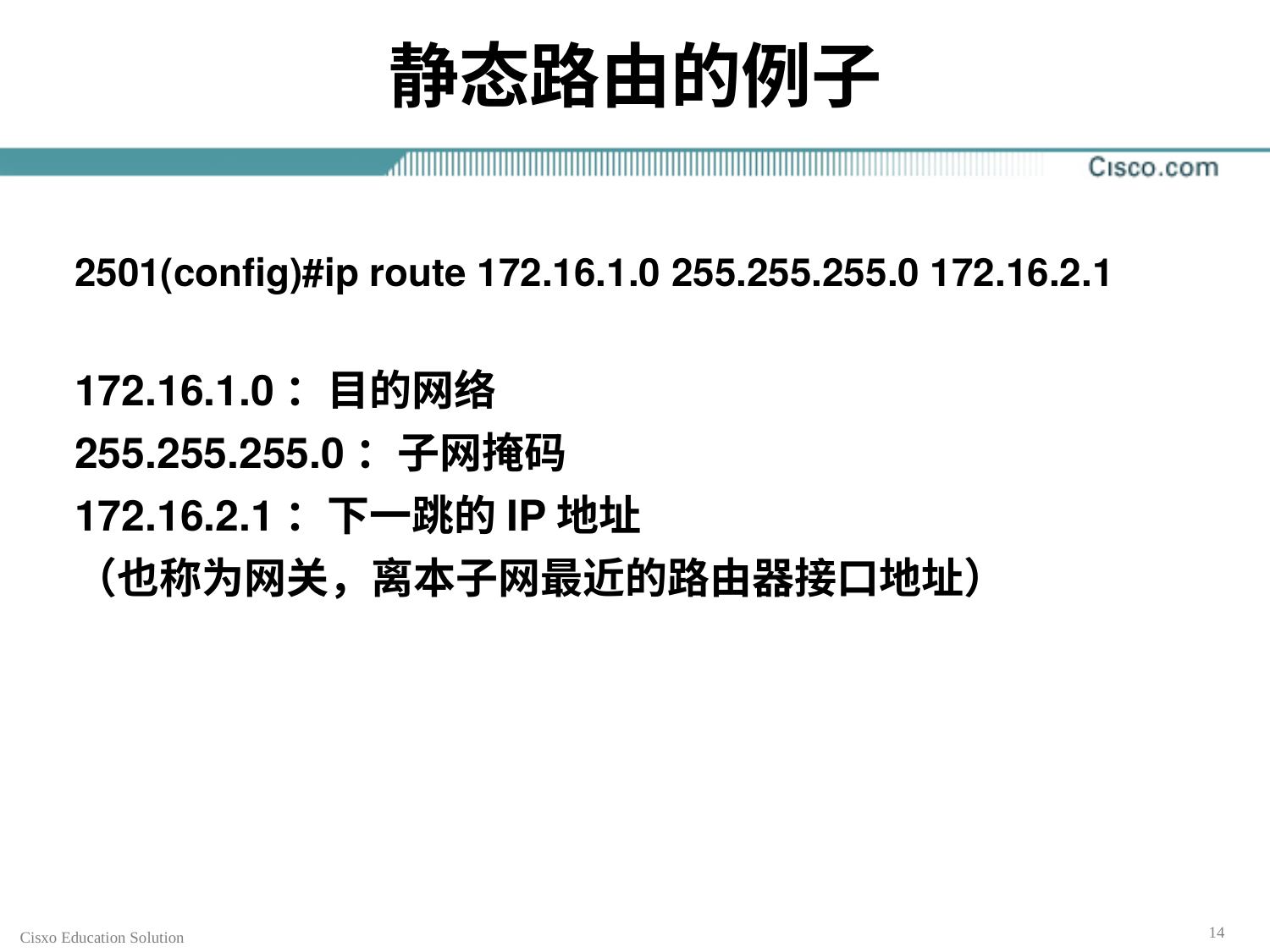

# 静态路由的例子
2501(config)#ip route 172.16.1.0 255.255.255.0 172.16.2.1

172.16.1.0：目的网络
255.255.255.0：子网掩码
172.16.2.1：下一跳的IP地址
（也称为网关，离本子网最近的路由器接口地址）